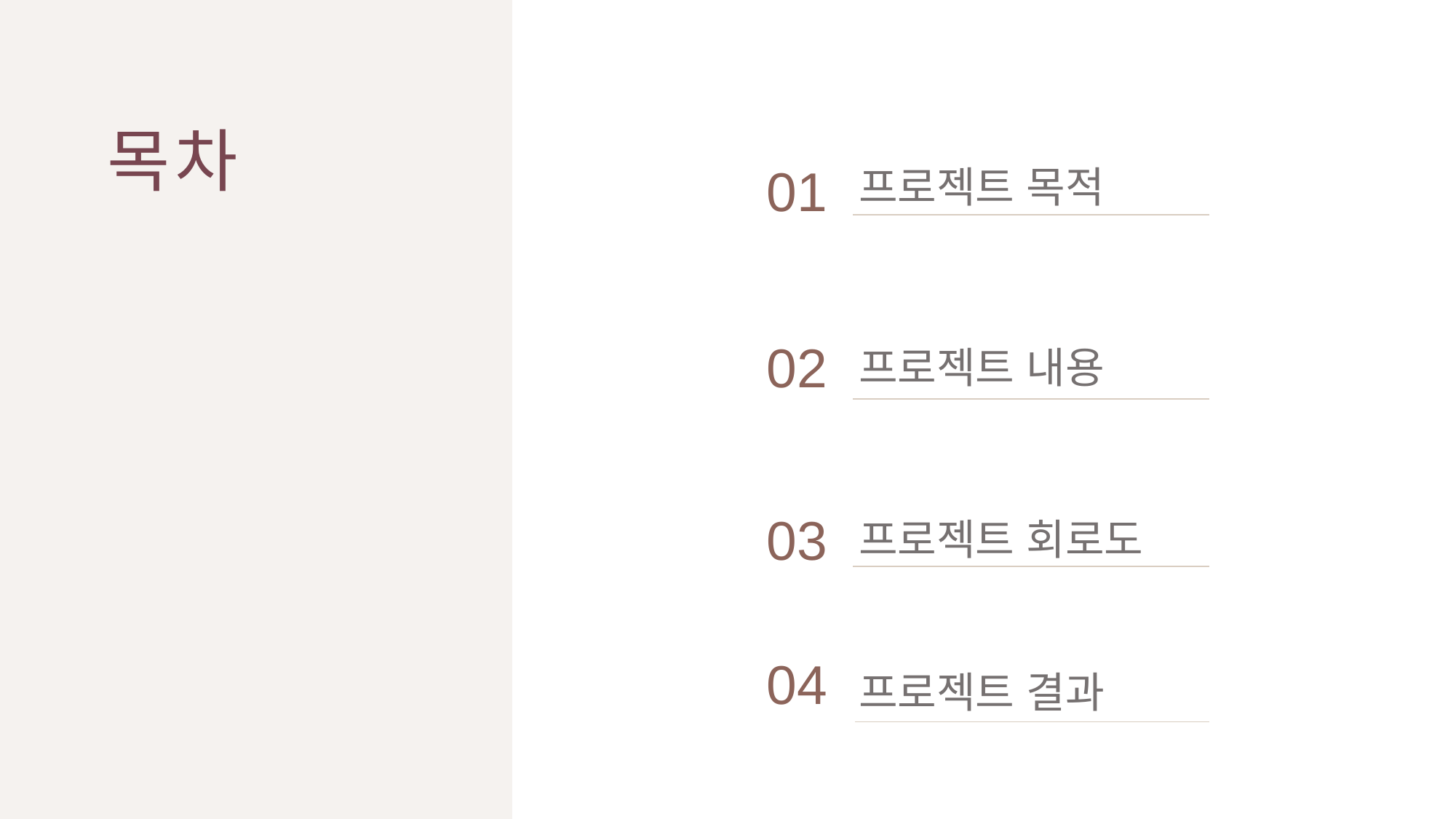

목차
01
프로젝트 목적
프로젝트 내용
프로젝트 회로도

프로젝트 결과
02
03
04